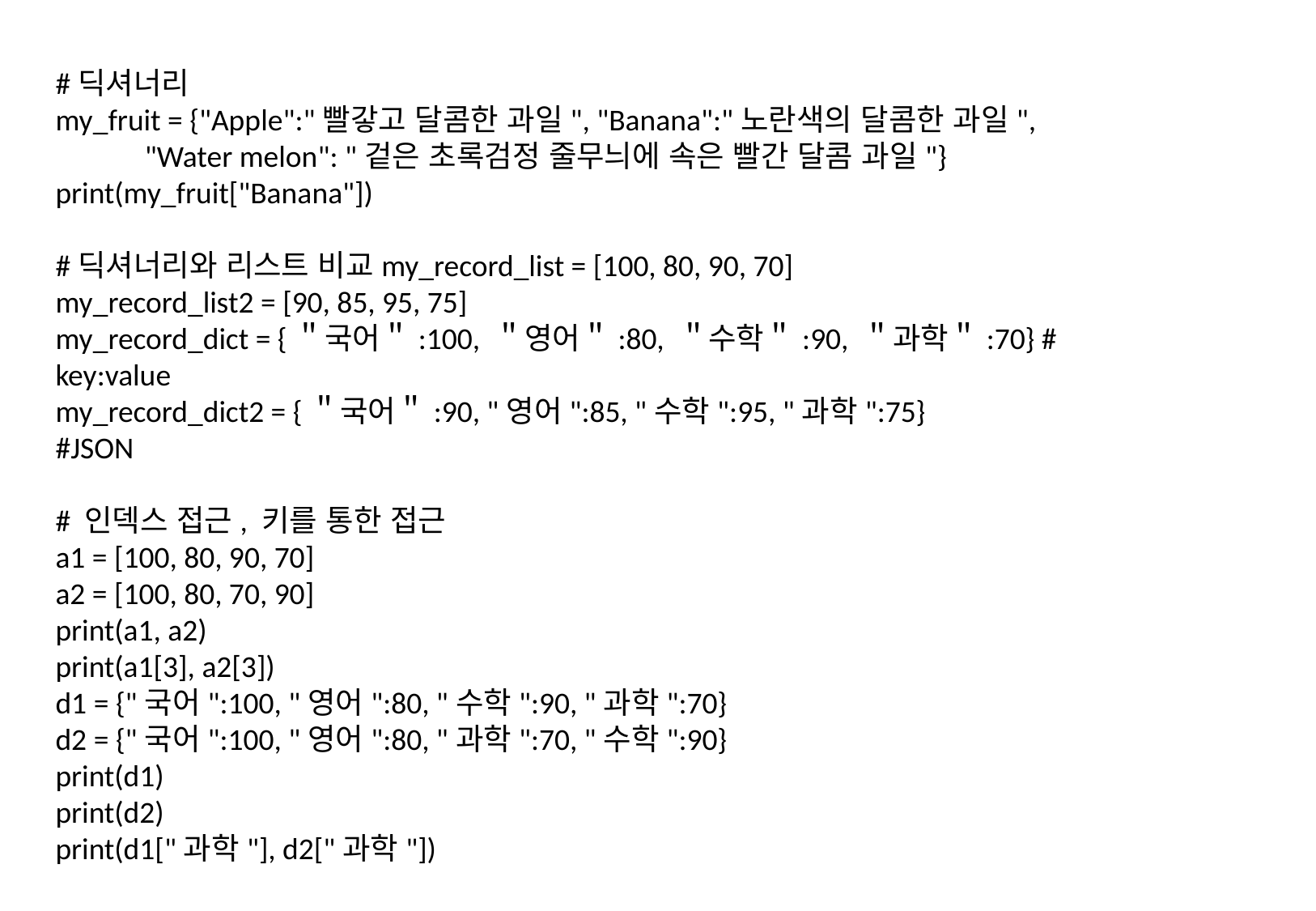

#딕셔너리
my_fruit = {"Apple":"빨갛고 달콤한 과일", "Banana":"노란색의 달콤한 과일",
             "Water melon": "겉은 초록검정 줄무늬에 속은 빨간 달콤 과일"}
print(my_fruit["Banana"])

#딕셔너리와 리스트 비교my_record_list = [100, 80, 90, 70]
my_record_list2 = [90, 85, 95, 75]
my_record_dict = {＂국어＂:100, ＂영어＂:80, ＂수학＂:90, ＂과학＂:70} # key:value
my_record_dict2 = {＂국어＂:90, "영어":85, "수학":95, "과학":75}
#JSON

# 인덱스 접근, 키를 통한 접근
a1 = [100, 80, 90, 70]
a2 = [100, 80, 70, 90]
print(a1, a2)
print(a1[3], a2[3])
d1 = {"국어":100, "영어":80, "수학":90, "과학":70}
d2 = {"국어":100, "영어":80, "과학":70, "수학":90}
print(d1)
print(d2)
print(d1["과학"], d2["과학"])